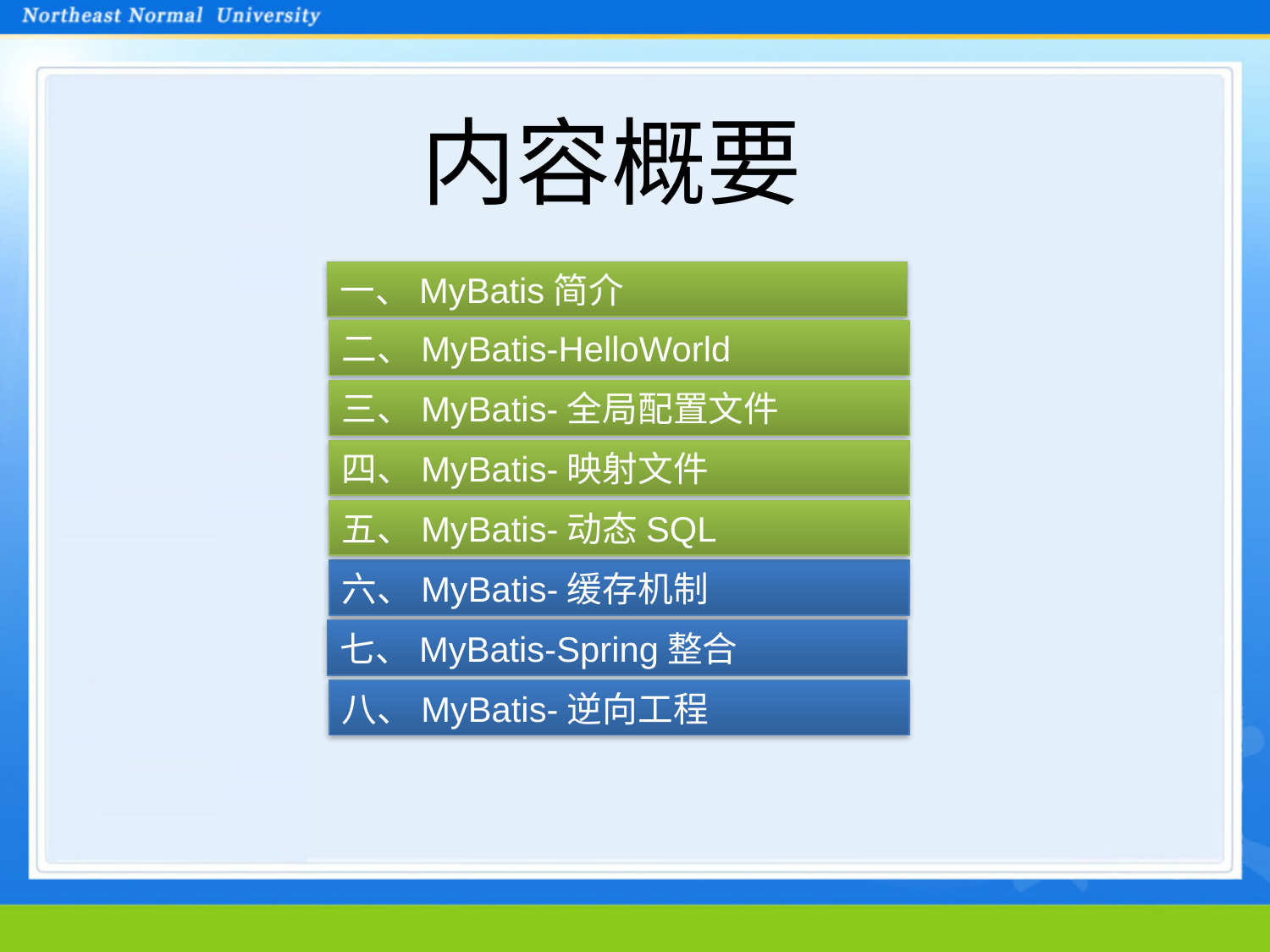

# 内容概要
一、MyBatis简介
二、MyBatis-HelloWorld
三、MyBatis-全局配置文件
四、MyBatis-映射文件
五、MyBatis-动态SQL
六、MyBatis-缓存机制
七、MyBatis-Spring整合
八、MyBatis-逆向工程